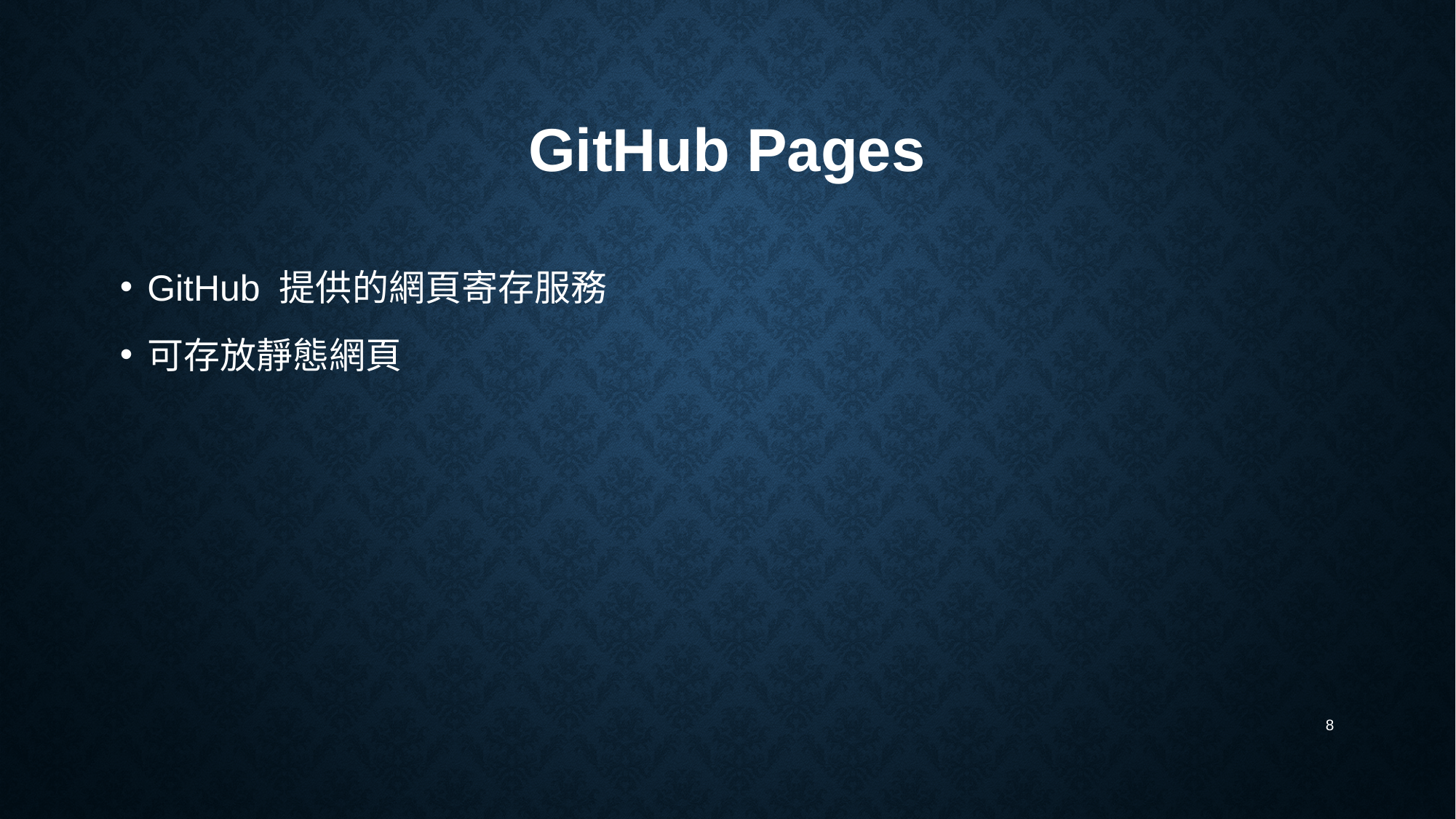

# GitHub Pages
GitHub 提供的網頁寄存服務
可存放靜態網頁
8